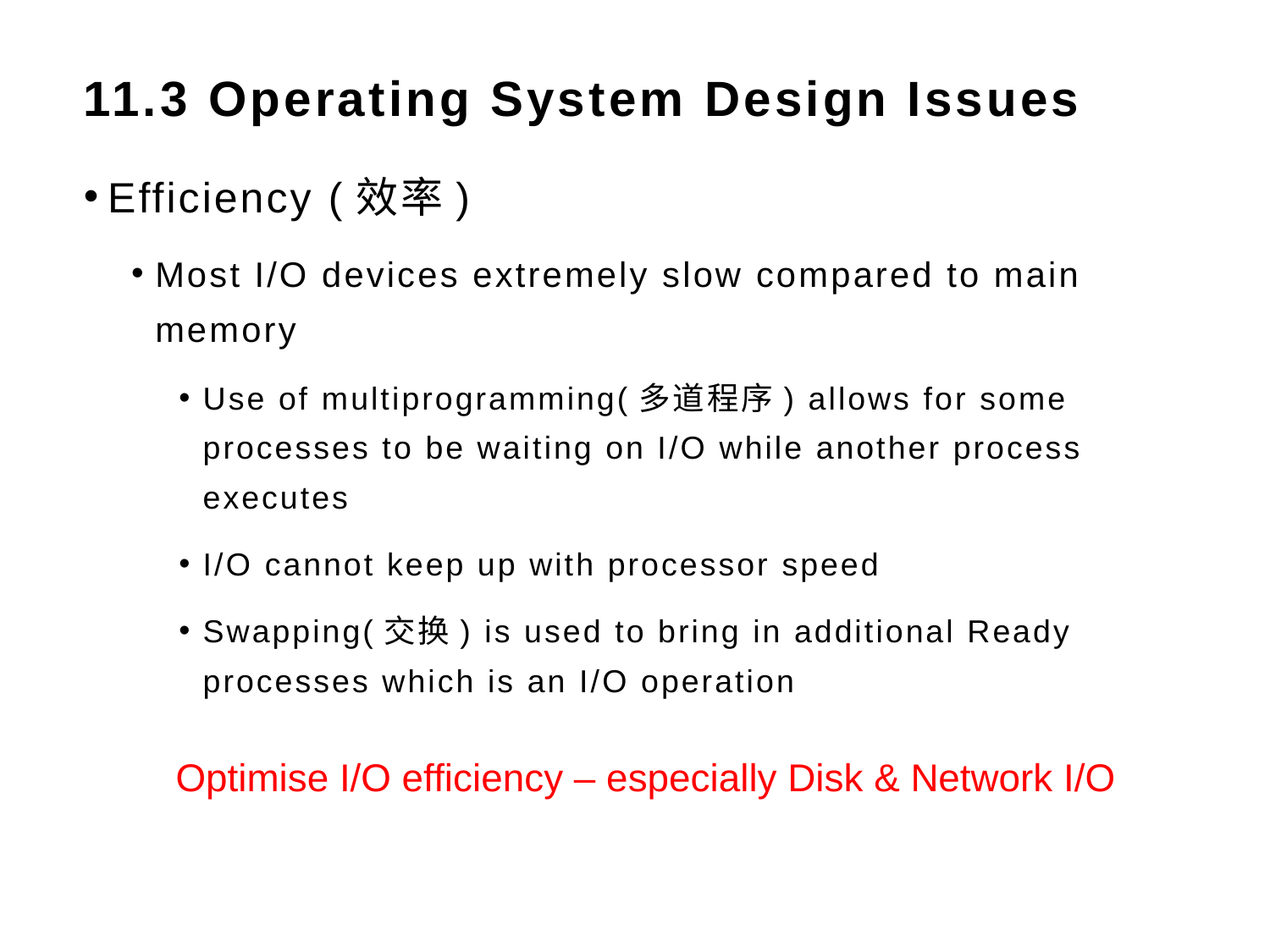

# 11.3 Operating System Design Issues
Efficiency (效率)
Most I/O devices extremely slow compared to main memory
Use of multiprogramming(多道程序) allows for some processes to be waiting on I/O while another process executes
I/O cannot keep up with processor speed
Swapping(交换) is used to bring in additional Ready processes which is an I/O operation

Optimise I/O efficiency – especially Disk & Network I/O
27